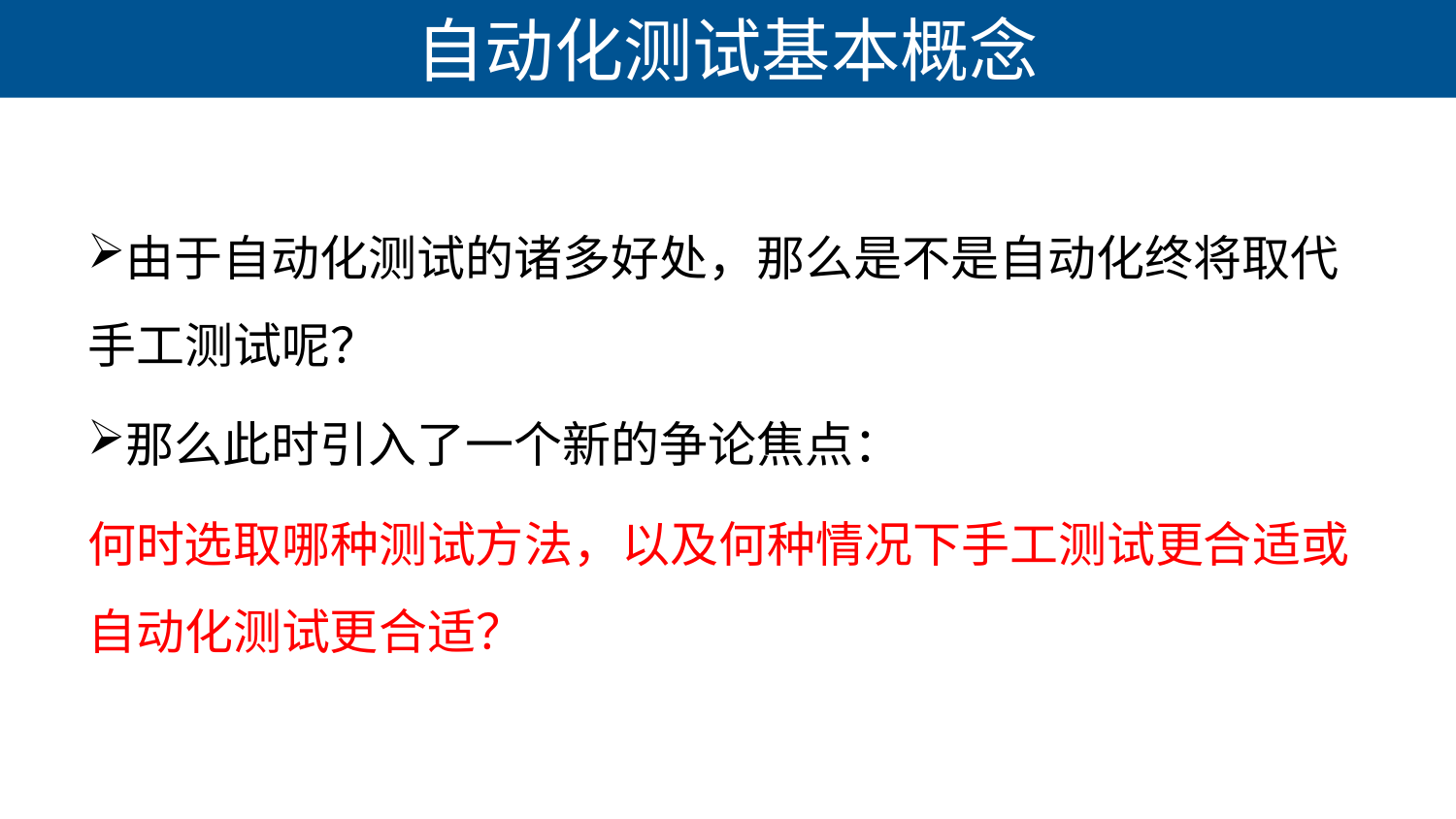

# 自动化测试基本概念
由于自动化测试的诸多好处，那么是不是自动化终将取代手工测试呢？
那么此时引入了一个新的争论焦点：
何时选取哪种测试方法，以及何种情况下手工测试更合适或自动化测试更合适？